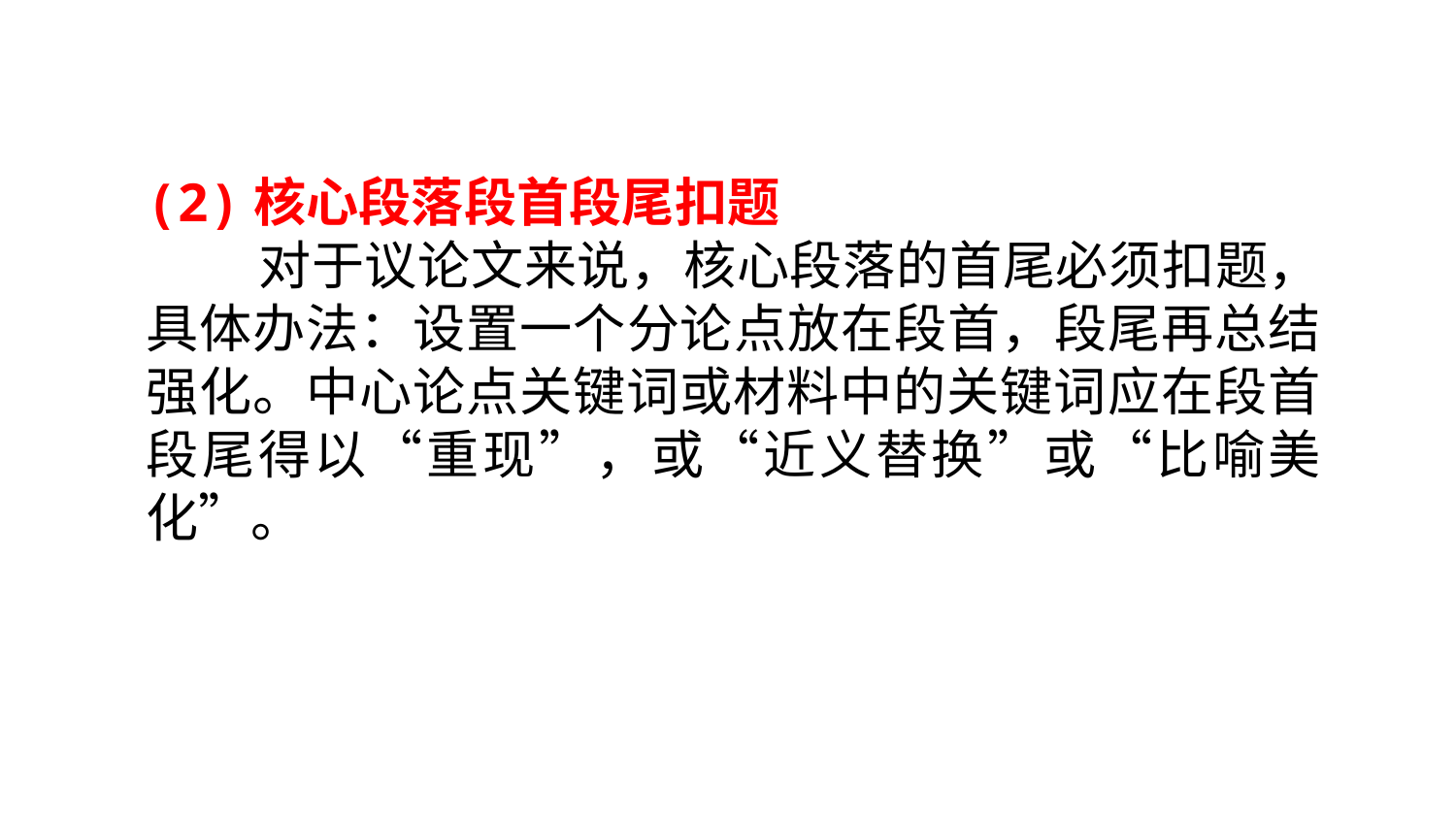

(2)核心段落段首段尾扣题
        对于议论文来说，核心段落的首尾必须扣题，具体办法：设置一个分论点放在段首，段尾再总结强化。中心论点关键词或材料中的关键词应在段首段尾得以“重现”，或“近义替换”或“比喻美化”。